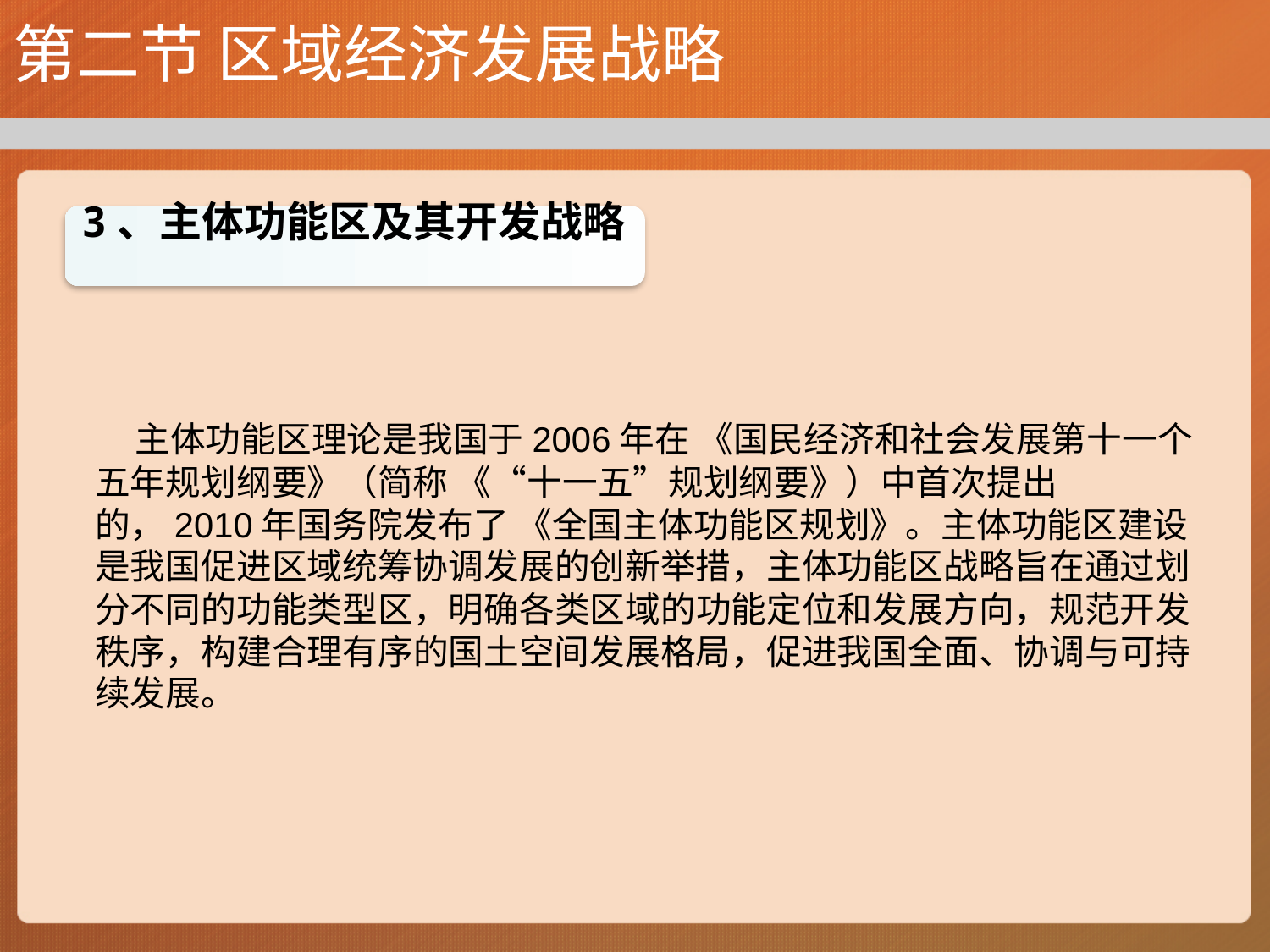

# 第二节 区域经济发展战略

3、主体功能区及其开发战略

    主体功能区理论是我国于2006年在 《国民经济和社会发展第十一个五年规划纲要》（简称 《“十一五”规划纲要》）中首次提出的，2010年国务院发布了 《全国主体功能区规划》。主体功能区建设是我国促进区域统筹协调发展的创新举措，主体功能区战略旨在通过划分不同的功能类型区，明确各类区域的功能定位和发展方向，规范开发秩序，构建合理有序的国土空间发展格局，促进我国全面、协调与可持续发展。